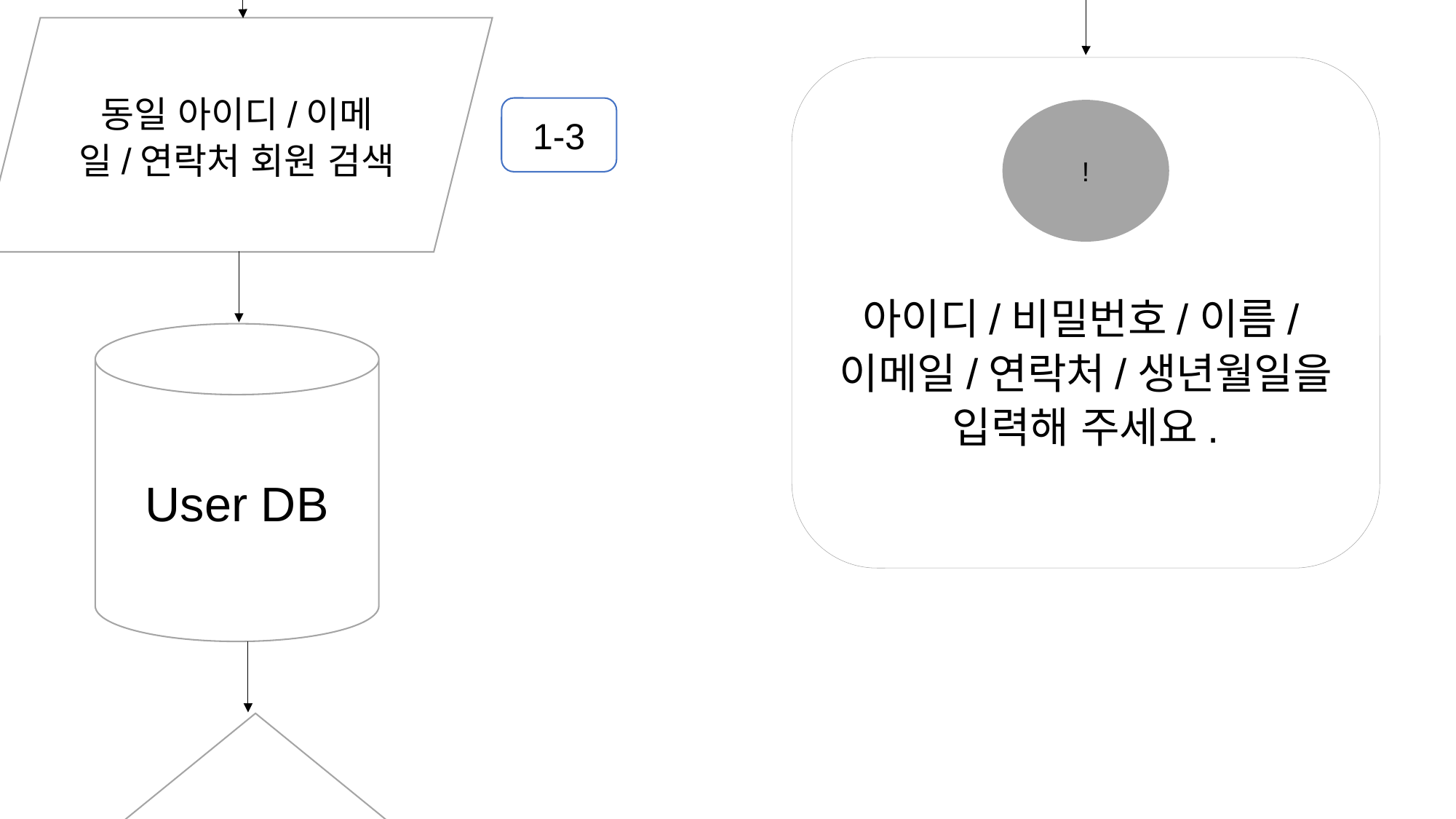

회원가입

[필드] 아이디
[필드] 비밀번호
[필드] 이름
[필드] 이메일
[필드] 연락처
[필드] 생년월일
[버튼] 확인
회원가입
필드값 입력
확인 버튼 클릭
필드값을 모두 입력했나요?
1-1
1-2
Y
N
동일 아이디/이메일/연락처 회원 검색

아이디/비밀번호/이름/이메일/연락처/생년월일을 입력해 주세요.
!
1-3
User DB
중복된 회원이 없나요?
Y
1-5
1-4
N
모든 필드값이 유효성 검사를 통과했나요?
1-6
Y
N
1-7

중복된 아이디/이메일/연락처는 사용할 수 없습니다.

!

아이디/비밀번호/이름/이메일/연락처/생년월일을 다시 입력해 주세요.
!
회원가입 성공
메인 화면